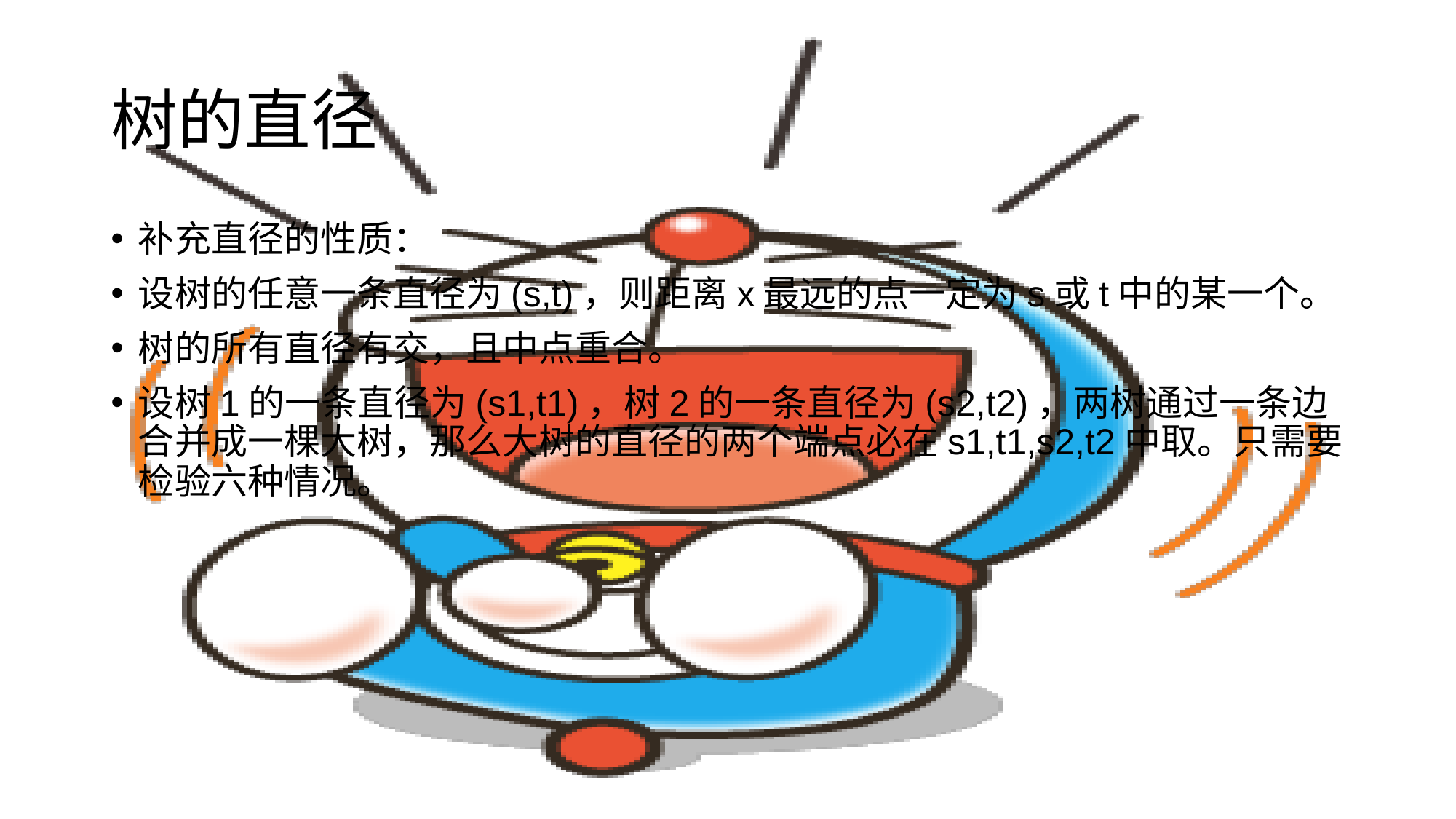

# 树的直径
补充直径的性质：
设树的任意一条直径为(s,t)，则距离x最远的点一定为s或t中的某一个。
树的所有直径有交，且中点重合。
设树1的一条直径为(s1,t1)，树2的一条直径为(s2,t2)，两树通过一条边合并成一棵大树，那么大树的直径的两个端点必在s1,t1,s2,t2中取。只需要检验六种情况。